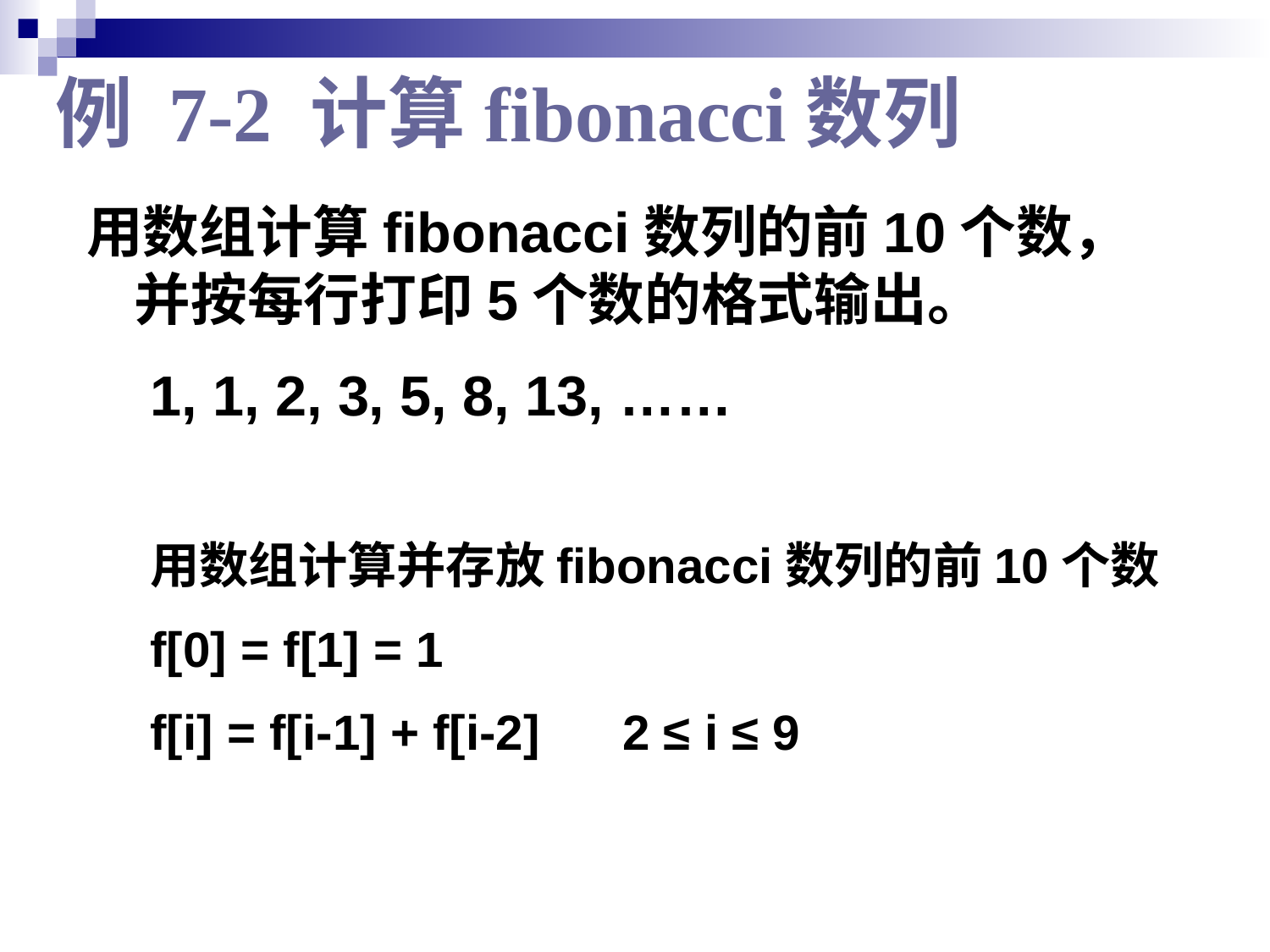

# 例 7-2 计算fibonacci数列
用数组计算fibonacci数列的前10个数，并按每行打印5个数的格式输出。
1, 1, 2, 3, 5, 8, 13, ……

用数组计算并存放fibonacci数列的前10个数
f[0] = f[1] = 1
f[i] = f[i-1] + f[i-2]      2 ≤ i ≤ 9